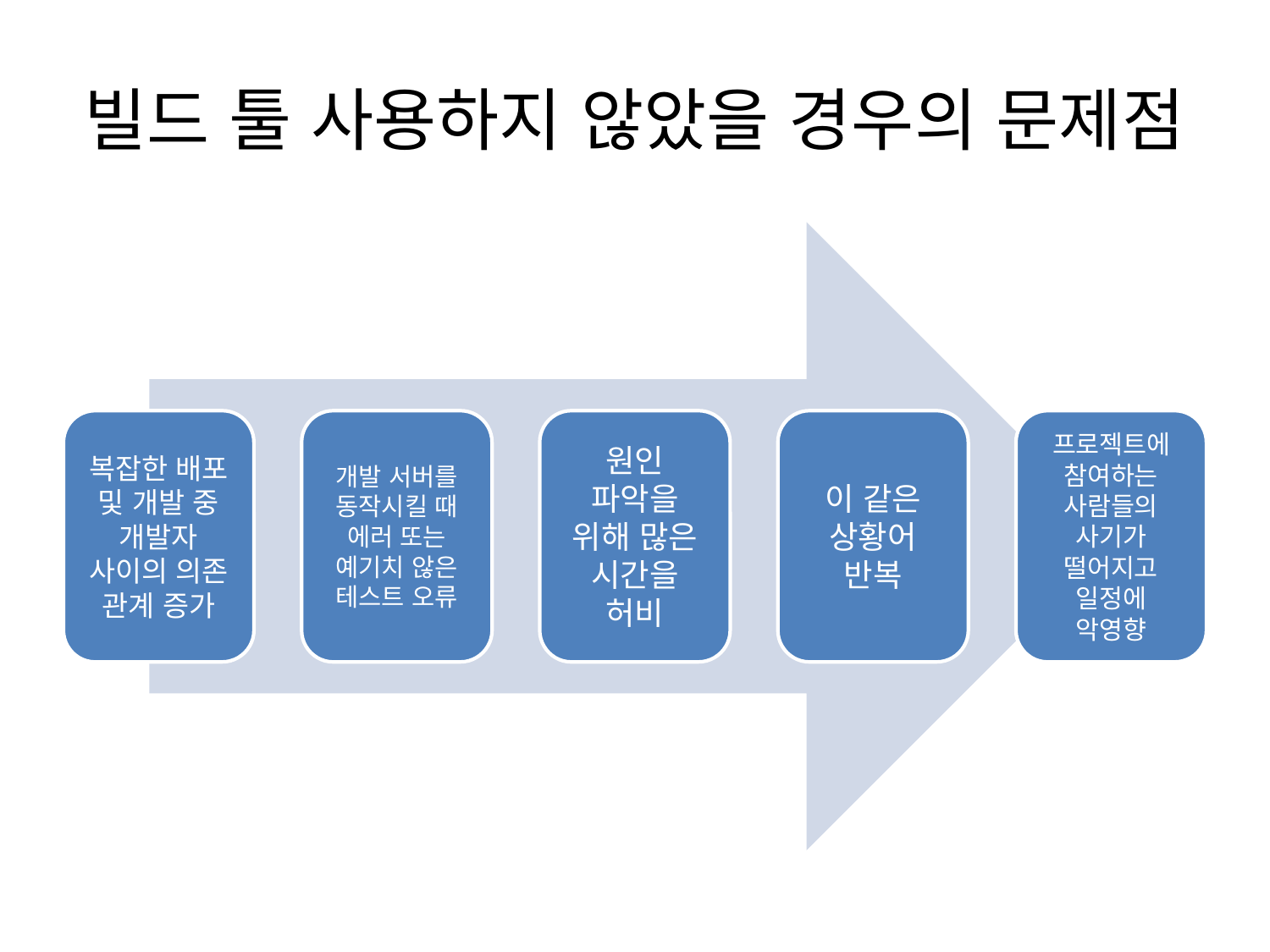

# 빌드 툴 사용하지 않았을 경우의 문제점
복잡한 배포 및 개발 중 개발자 사이의 의존 관계 증가
개발 서버를 동작시킬 때 에러 또는 예기치 않은 테스트 오류
원인 파악을 위해 많은 시간을 허비
이 같은 상황어 반복
프로젝트에 참여하는 사람들의 사기가 떨어지고 일정에 악영향